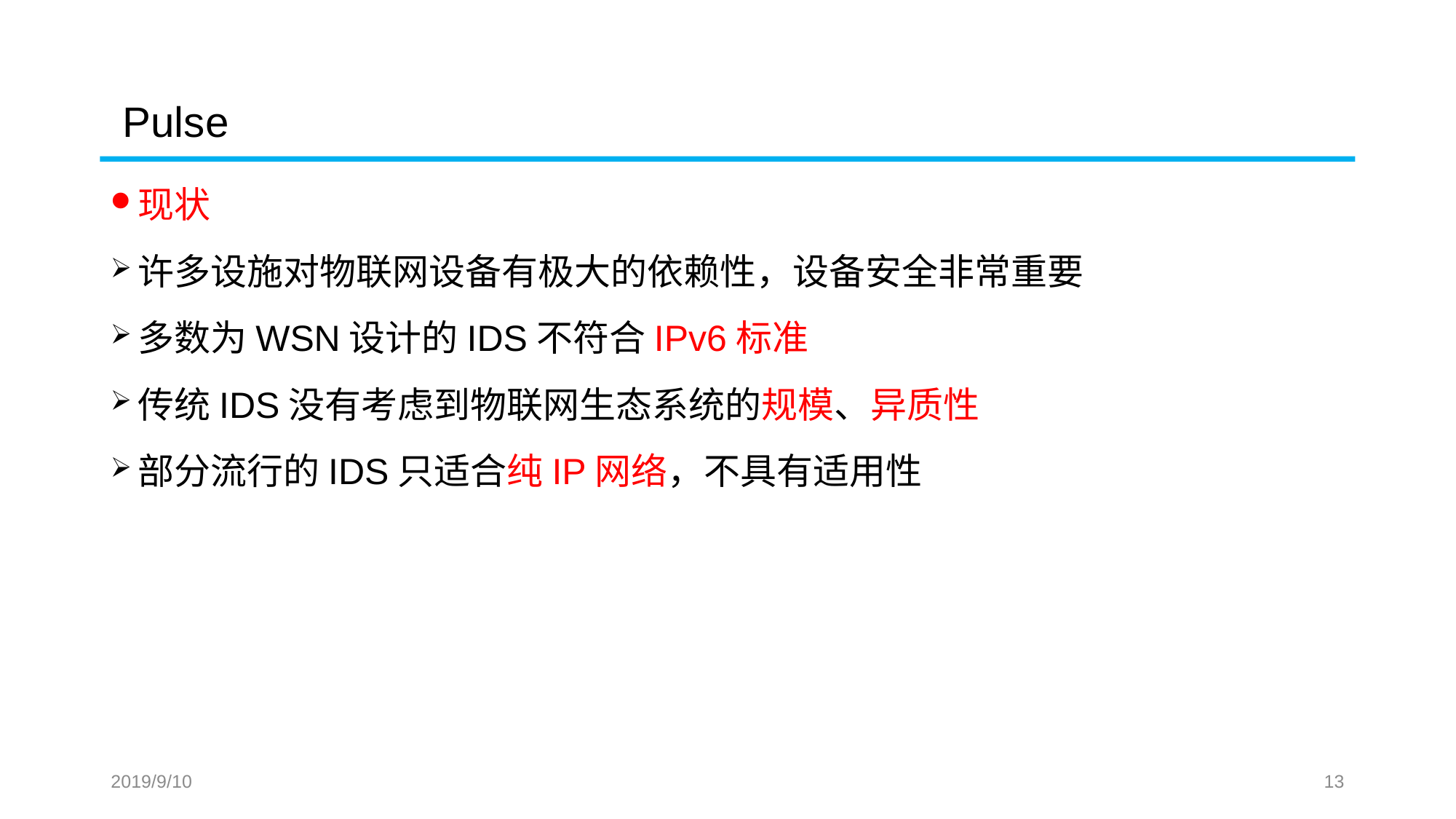

# Pulse
现状
许多设施对物联网设备有极大的依赖性，设备安全非常重要
多数为WSN设计的IDS不符合IPv6标准
传统IDS没有考虑到物联网生态系统的规模、异质性
部分流行的IDS只适合纯IP网络，不具有适用性
2019/9/10
13